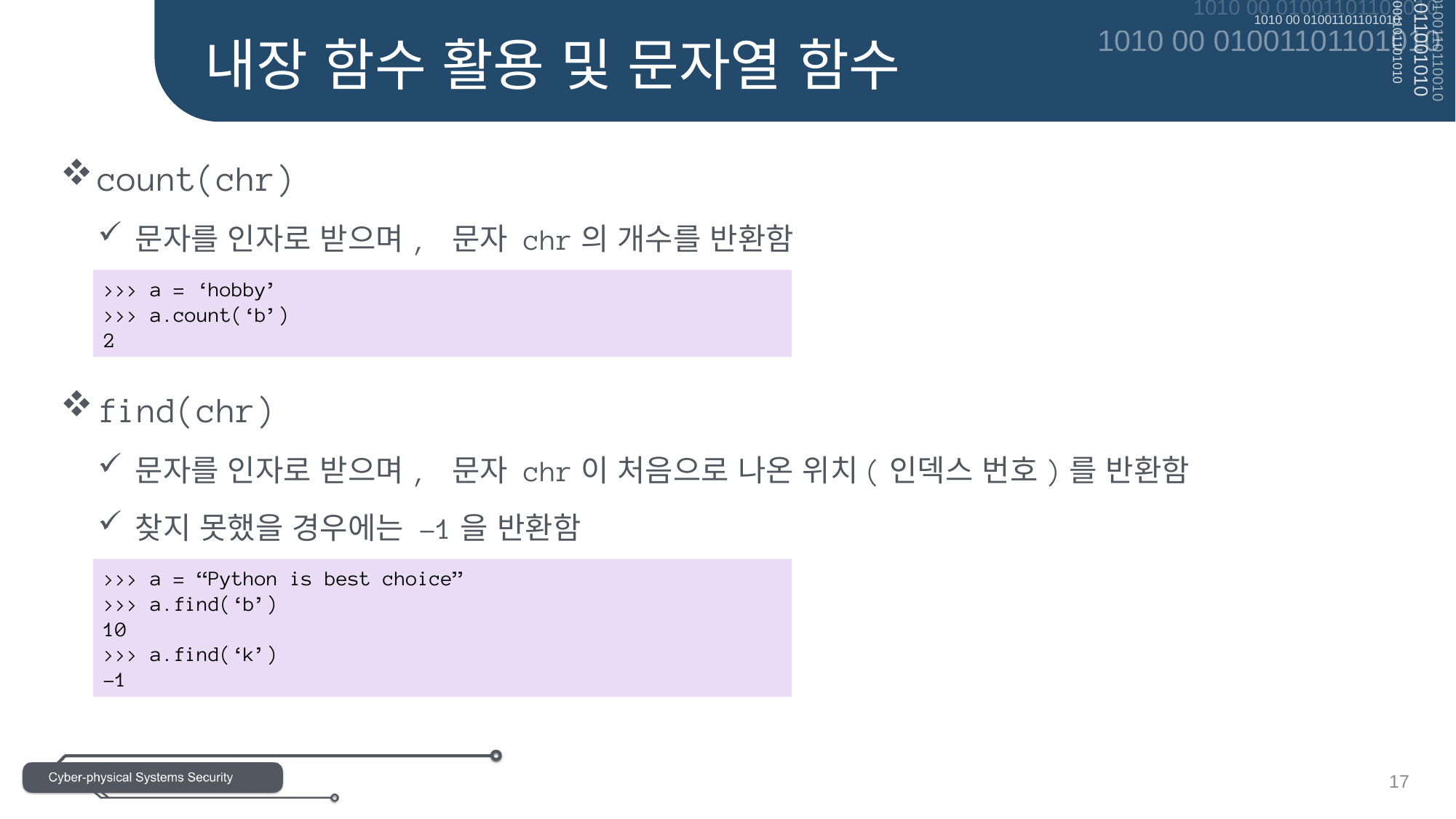

내장 함수 활용 및 문자열 함수
count(chr)
문자를 인자로 받으며, 문자 chr의 개수를 반환함

find(chr)
문자를 인자로 받으며, 문자 chr이 처음으로 나온 위치(인덱스 번호)를 반환함
찾지 못했을 경우에는 -1을 반환함

>>> a = ‘hobby’
>>> a.count(‘b’)
2
>>> a = “Python is best choice”
>>> a.find(‘b’)
10
>>> a.find(‘k’)
-1
17